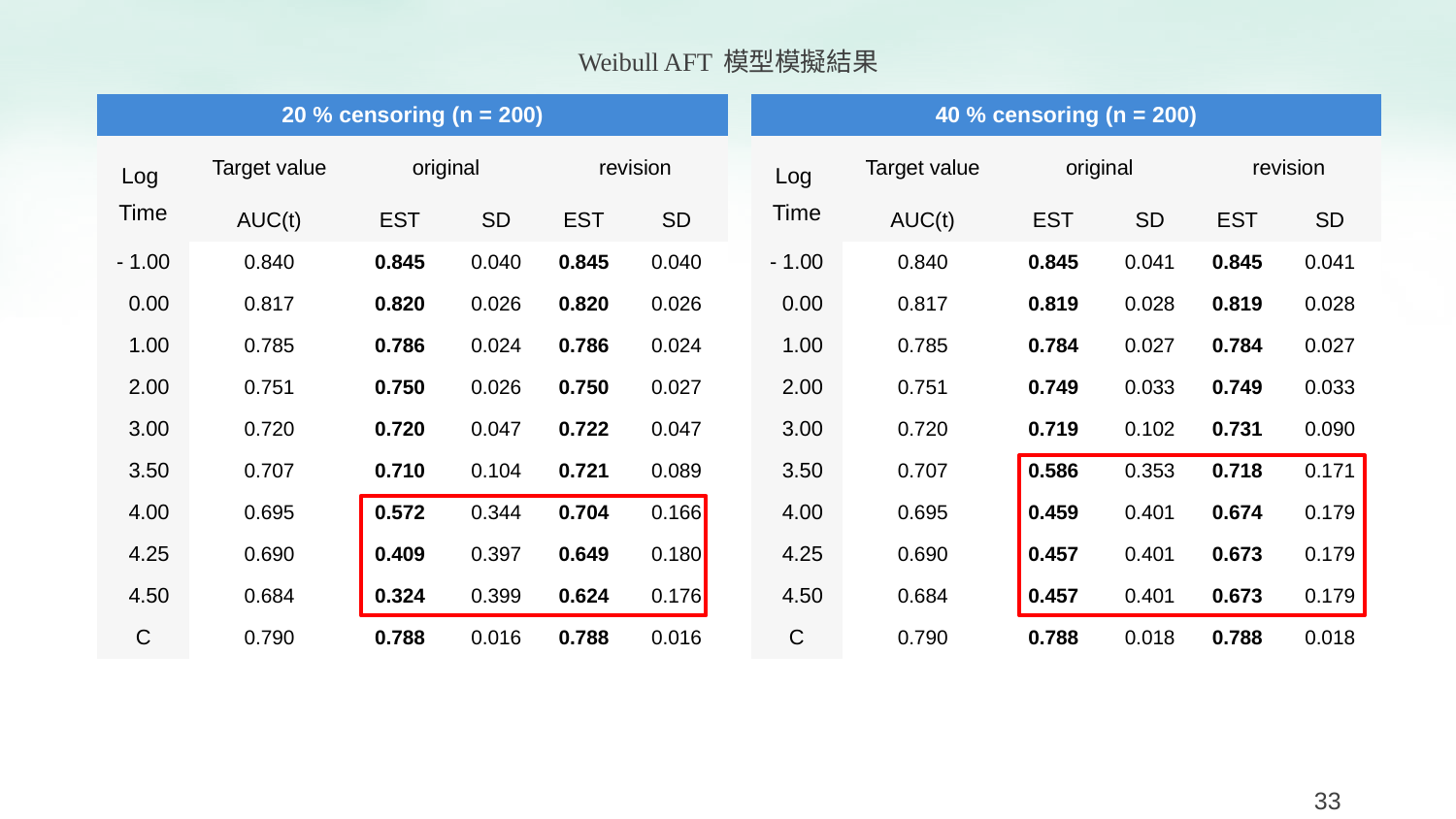

Weibull AFT 模型模擬結果
| 20 % censoring (n = 200) |  |  |  |  |  |
| --- | --- | --- | --- | --- | --- |
| Log Time | Target value | original |  | revision |  |
|  | AUC(t) | EST | SD | EST | SD |
| - 1.00 | 0.840 | 0.845 | 0.040 | 0.845 | 0.040 |
| 0.00 | 0.817 | 0.820 | 0.026 | 0.820 | 0.026 |
| 1.00 | 0.785 | 0.786 | 0.024 | 0.786 | 0.024 |
| 2.00 | 0.751 | 0.750 | 0.026 | 0.750 | 0.027 |
| 3.00 | 0.720 | 0.720 | 0.047 | 0.722 | 0.047 |
| 3.50 | 0.707 | 0.710 | 0.104 | 0.721 | 0.089 |
| 4.00 | 0.695 | 0.572 | 0.344 | 0.704 | 0.166 |
| 4.25 | 0.690 | 0.409 | 0.397 | 0.649 | 0.180 |
| 4.50 | 0.684 | 0.324 | 0.399 | 0.624 | 0.176 |
| C | 0.790 | 0.788 | 0.016 | 0.788 | 0.016 |
| 40 % censoring (n = 200) |  |  |  |  |  |
| --- | --- | --- | --- | --- | --- |
| Log Time | Target value | original |  | revision |  |
|  | AUC(t) | EST | SD | EST | SD |
| - 1.00 | 0.840 | 0.845 | 0.041 | 0.845 | 0.041 |
| 0.00 | 0.817 | 0.819 | 0.028 | 0.819 | 0.028 |
| 1.00 | 0.785 | 0.784 | 0.027 | 0.784 | 0.027 |
| 2.00 | 0.751 | 0.749 | 0.033 | 0.749 | 0.033 |
| 3.00 | 0.720 | 0.719 | 0.102 | 0.731 | 0.090 |
| 3.50 | 0.707 | 0.586 | 0.353 | 0.718 | 0.171 |
| 4.00 | 0.695 | 0.459 | 0.401 | 0.674 | 0.179 |
| 4.25 | 0.690 | 0.457 | 0.401 | 0.673 | 0.179 |
| 4.50 | 0.684 | 0.457 | 0.401 | 0.673 | 0.179 |
| C | 0.790 | 0.788 | 0.018 | 0.788 | 0.018 |

33